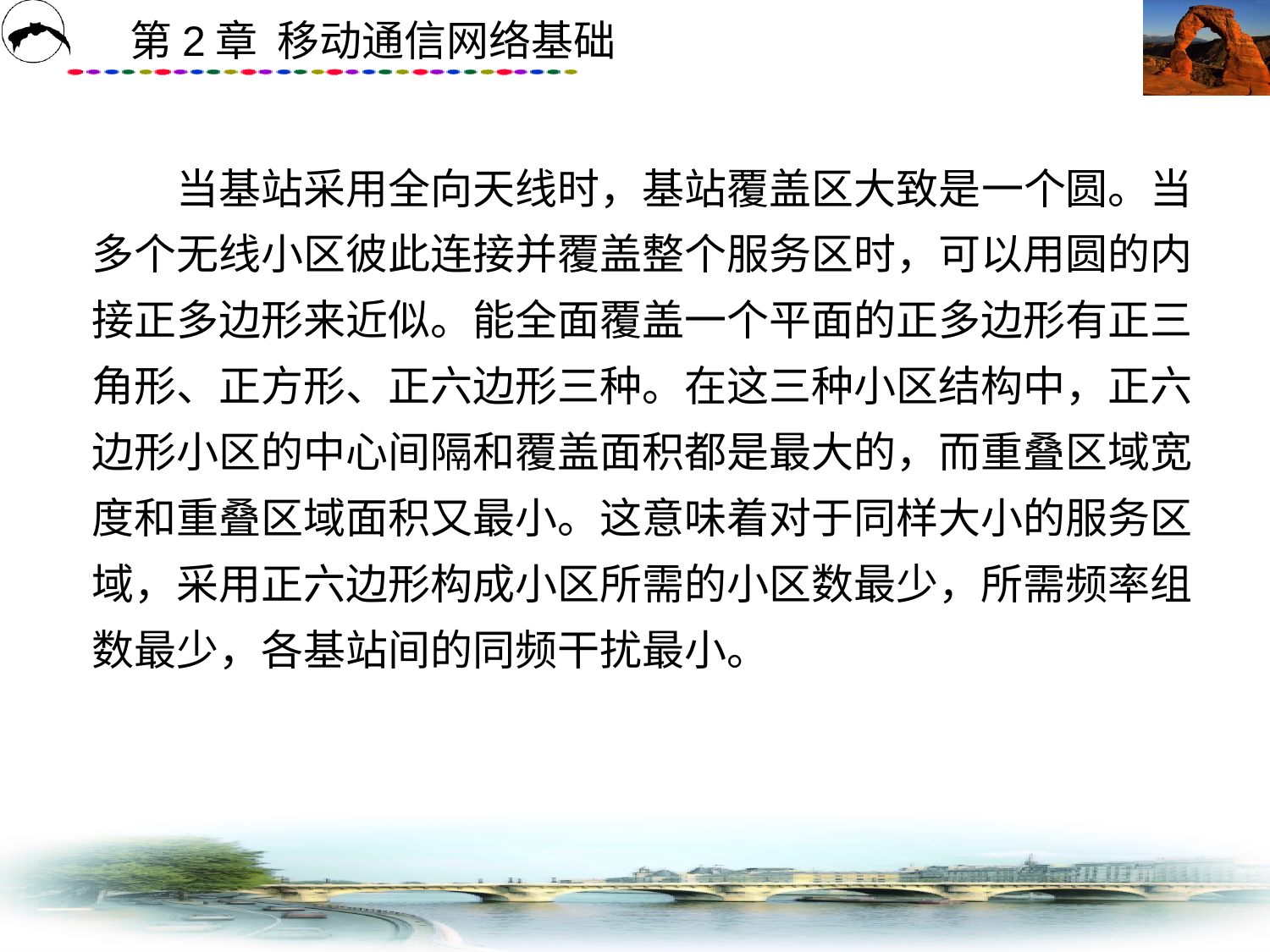

# 当基站采用全向天线时，基站覆盖区大致是一个圆。当多个无线小区彼此连接并覆盖整个服务区时，可以用圆的内接正多边形来近似。能全面覆盖一个平面的正多边形有正三角形、正方形、正六边形三种。在这三种小区结构中，正六边形小区的中心间隔和覆盖面积都是最大的，而重叠区域宽度和重叠区域面积又最小。这意味着对于同样大小的服务区域，采用正六边形构成小区所需的小区数最少，所需频率组数最少，各基站间的同频干扰最小。